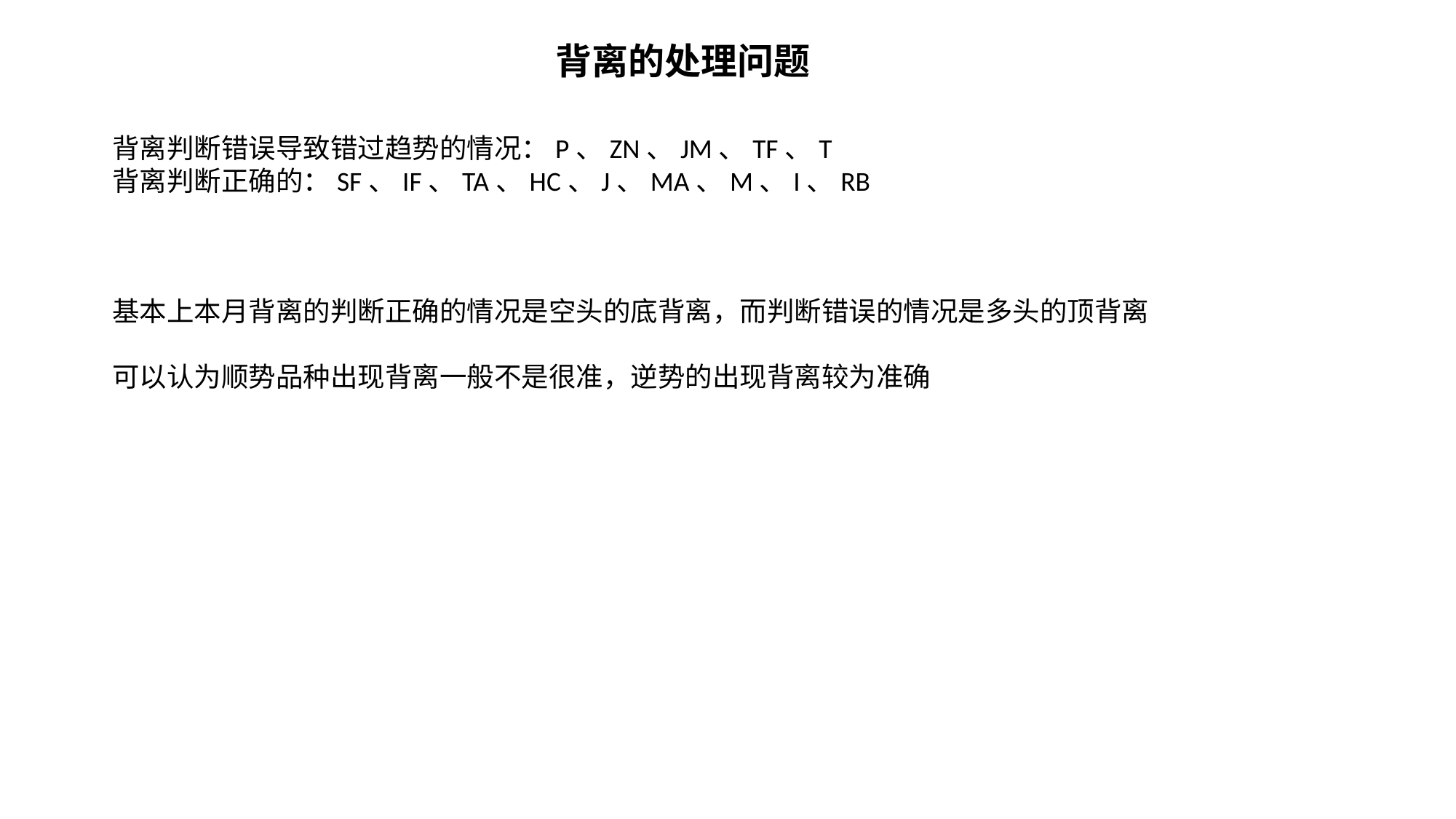

背离的处理问题
背离判断错误导致错过趋势的情况：P、ZN、JM、TF、T
背离判断正确的：SF、IF、TA、HC、J、MA、M、I、RB
基本上本月背离的判断正确的情况是空头的底背离，而判断错误的情况是多头的顶背离

可以认为顺势品种出现背离一般不是很准，逆势的出现背离较为准确